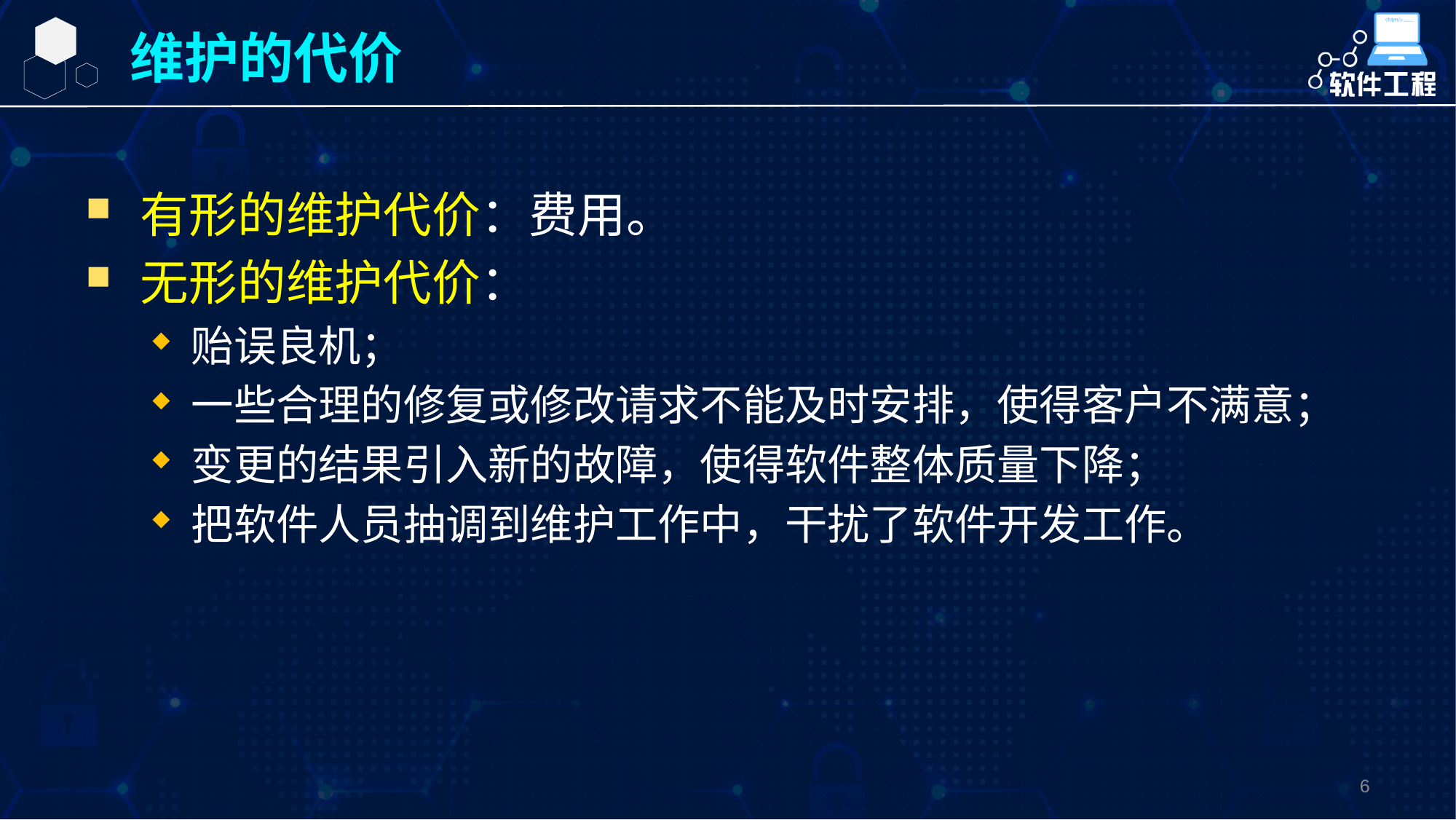

维护的代价
有形的维护代价：费用。
无形的维护代价：
贻误良机；
一些合理的修复或修改请求不能及时安排，使得客户不满意；
变更的结果引入新的故障，使得软件整体质量下降；
把软件人员抽调到维护工作中，干扰了软件开发工作。

6